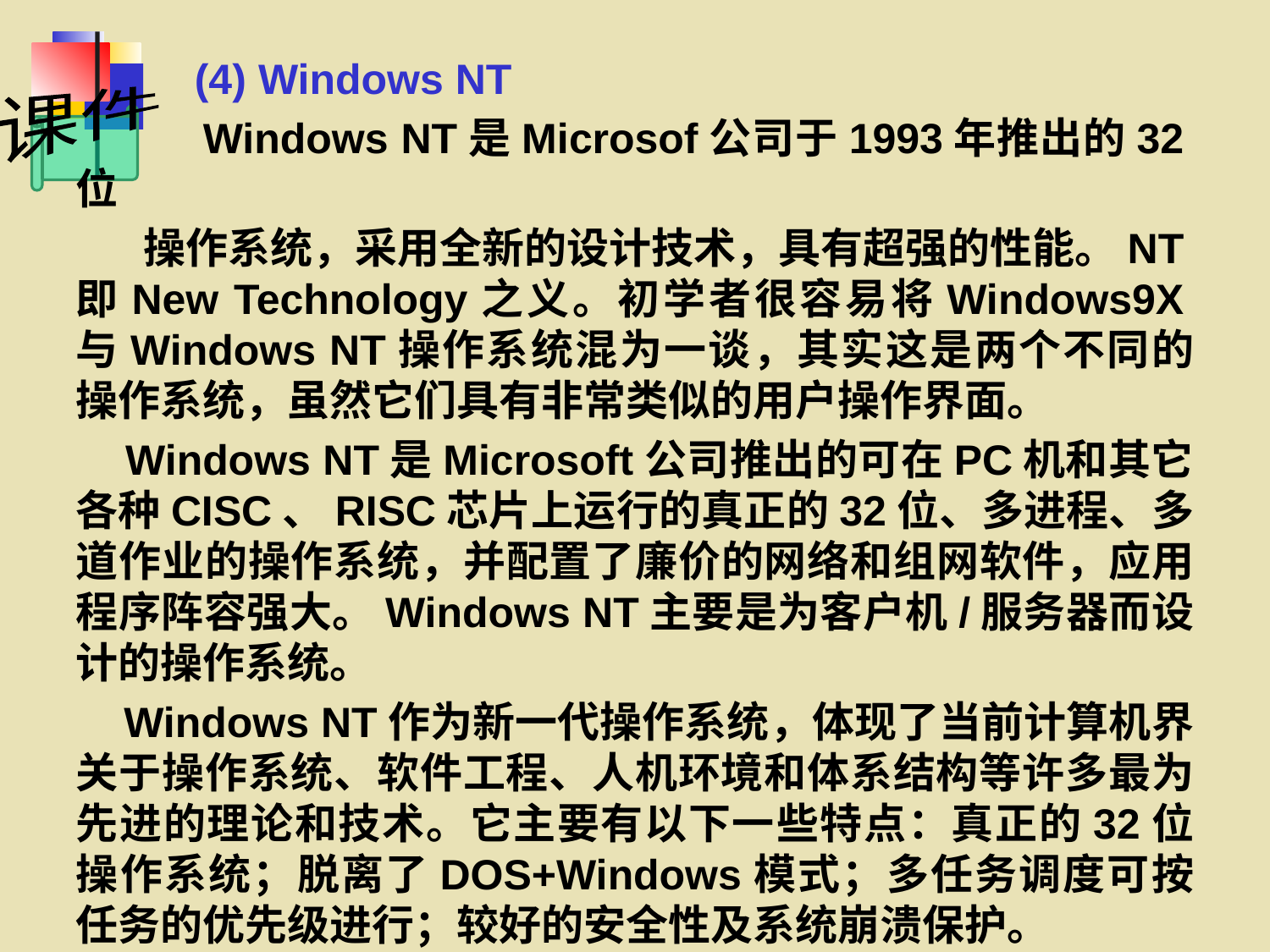

(4) Windows NT
          Windows NT是Microsof公司于1993年推出的32位
      操作系统，采用全新的设计技术，具有超强的性能。NT即New Technology之义。初学者很容易将Windows9X与Windows NT操作系统混为一谈，其实这是两个不同的操作系统，虽然它们具有非常类似的用户操作界面。
    Windows NT是Microsoft公司推出的可在PC机和其它各种CISC、RISC芯片上运行的真正的32位、多进程、多道作业的操作系统，并配置了廉价的网络和组网软件，应用程序阵容强大。Windows NT主要是为客户机/服务器而设计的操作系统。
    Windows NT作为新一代操作系统，体现了当前计算机界关于操作系统、软件工程、人机环境和体系结构等许多最为先进的理论和技术。它主要有以下一些特点：真正的32位操作系统；脱离了DOS+Windows模式；多任务调度可按任务的优先级进行；较好的安全性及系统崩溃保护。